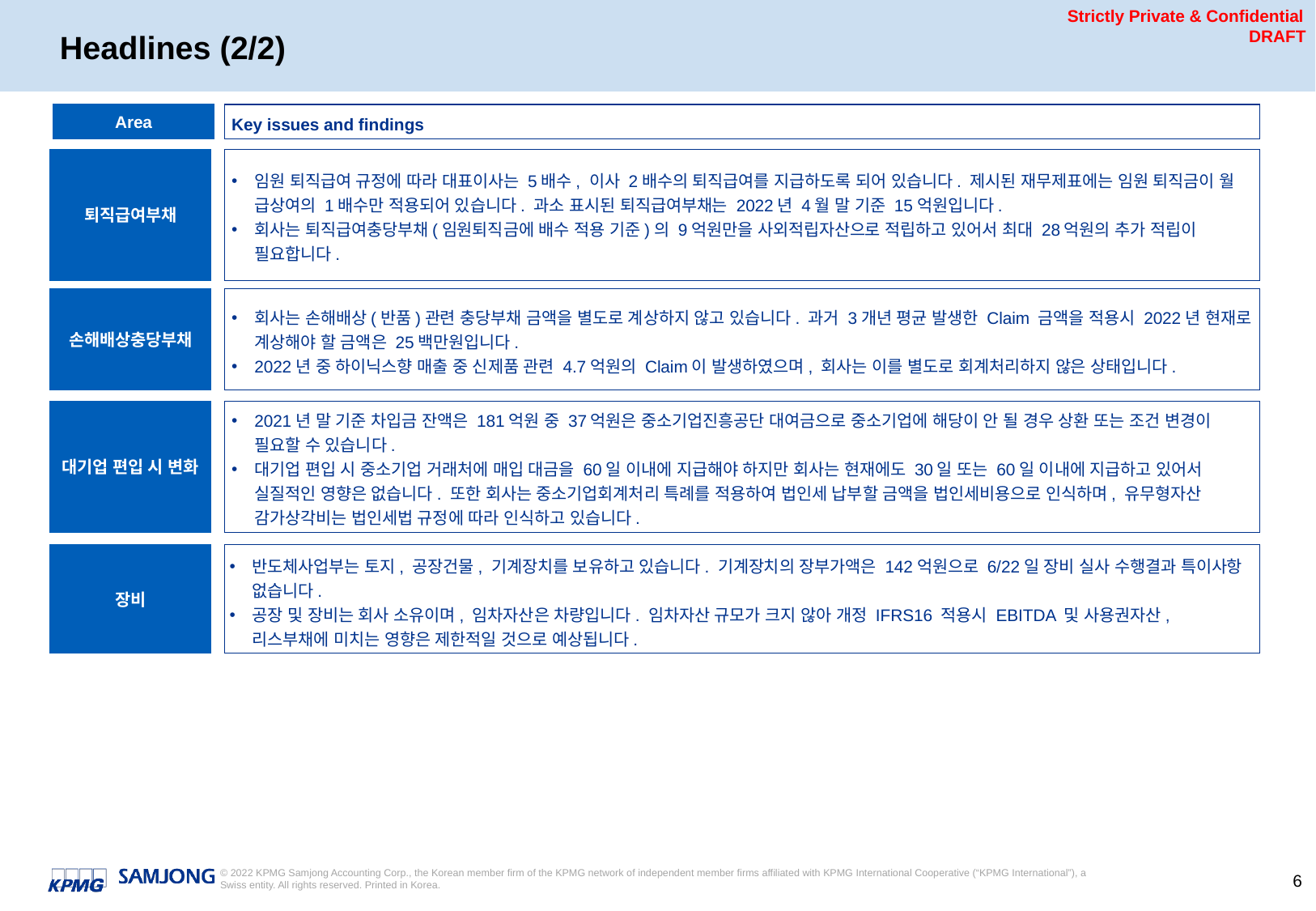

# Headlines (2/2)
Area
Key issues and findings
퇴직급여부채

임원 퇴직급여 규정에 따라 대표이사는 5배수, 이사 2배수의 퇴직급여를 지급하도록 되어 있습니다. 제시된 재무제표에는 임원 퇴직금이 월 급상여의 1배수만 적용되어 있습니다. 과소 표시된 퇴직급여부채는 2022년 4월 말 기준 15억원입니다.
회사는 퇴직급여충당부채(임원퇴직금에 배수 적용 기준)의 9억원만을 사외적립자산으로 적립하고 있어서 최대 28억원의 추가 적립이 필요합니다.
손해배상충당부채

회사는 손해배상(반품)관련 충당부채 금액을 별도로 계상하지 않고 있습니다. 과거 3개년 평균 발생한 Claim 금액을 적용시 2022년 현재로 계상해야 할 금액은 25백만원입니다.
2022년 중 하이닉스향 매출 중 신제품 관련 4.7억원의 Claim이 발생하였으며, 회사는 이를 별도로 회계처리하지 않은 상태입니다.
대기업 편입 시 변화

2021년 말 기준 차입금 잔액은 181억원 중 37억원은 중소기업진흥공단 대여금으로 중소기업에 해당이 안 될 경우 상환 또는 조건 변경이 필요할 수 있습니다.
대기업 편입 시 중소기업 거래처에 매입 대금을 60일 이내에 지급해야 하지만 회사는 현재에도 30일 또는 60일 이내에 지급하고 있어서 실질적인 영향은 없습니다. 또한 회사는 중소기업회계처리 특례를 적용하여 법인세 납부할 금액을 법인세비용으로 인식하며, 유무형자산 감가상각비는 법인세법 규정에 따라 인식하고 있습니다.

장비
반도체사업부는 토지, 공장건물, 기계장치를 보유하고 있습니다. 기계장치의 장부가액은 142억원으로 6/22일 장비 실사 수행결과 특이사항 없습니다.
공장 및 장비는 회사 소유이며, 임차자산은 차량입니다. 임차자산 규모가 크지 않아 개정 IFRS16 적용시 EBITDA 및 사용권자산, 리스부채에 미치는 영향은 제한적일 것으로 예상됩니다.